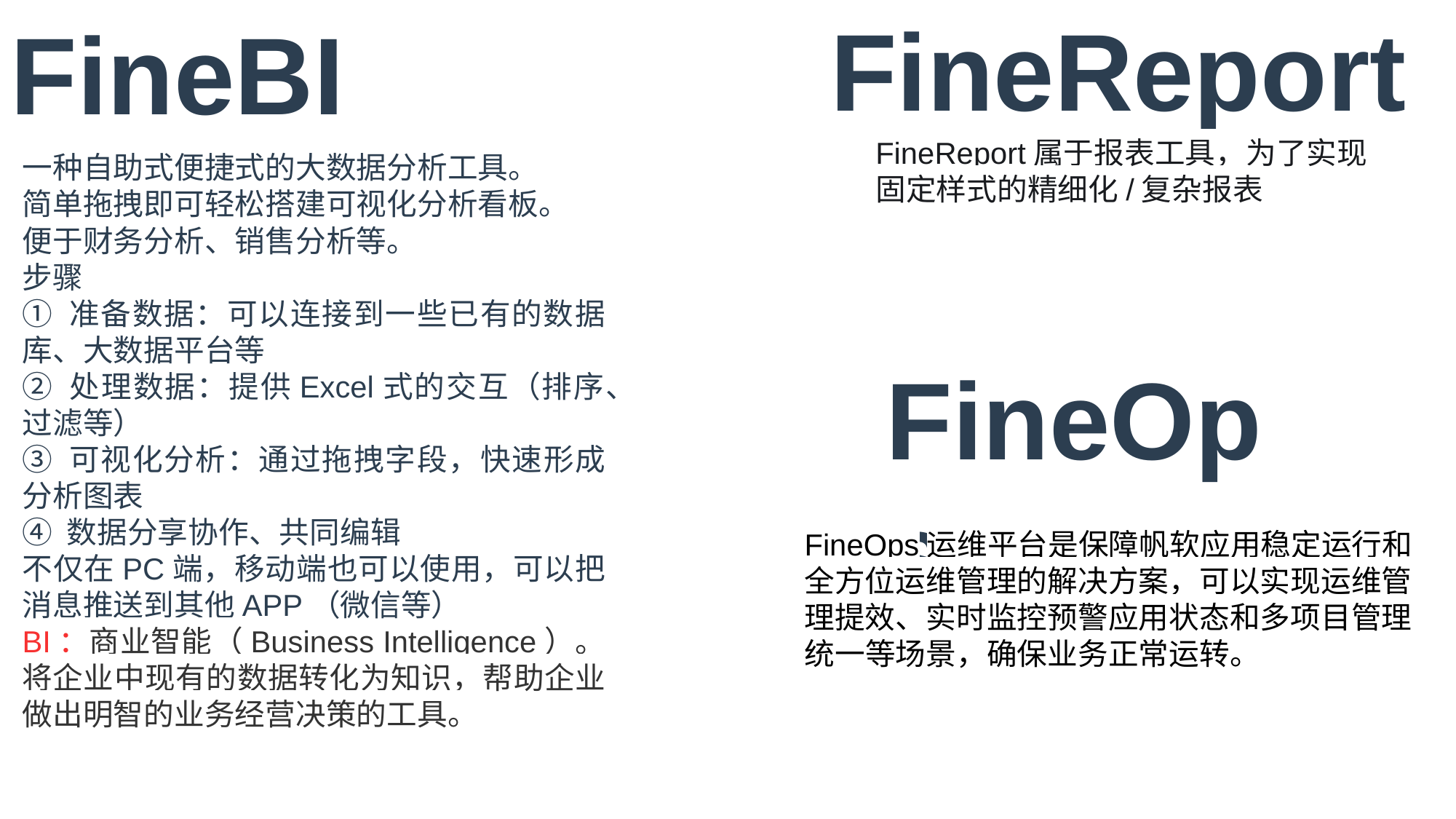

FineBI
FineReport
FineReport属于报表工具，为了实现固定样式的精细化/复杂报表
一种自助式便捷式的大数据分析工具。
简单拖拽即可轻松搭建可视化分析看板。
便于财务分析、销售分析等。
步骤
① 准备数据：可以连接到一些已有的数据库、大数据平台等
② 处理数据：提供Excel式的交互（排序、过滤等）
③ 可视化分析：通过拖拽字段，快速形成分析图表
④ 数据分享协作、共同编辑
不仅在PC端，移动端也可以使用，可以把消息推送到其他APP（微信等）
BI：商业智能（Business Intelligence）。将企业中现有的数据转化为知识，帮助企业做出明智的业务经营决策的工具。
FineOps
FineOps运维平台是保障帆软应用稳定运行和全方位运维管理的解决方案，可以实现运维管理提效、实时监控预警应用状态和多项目管理统一等场景，确保业务正常运转。